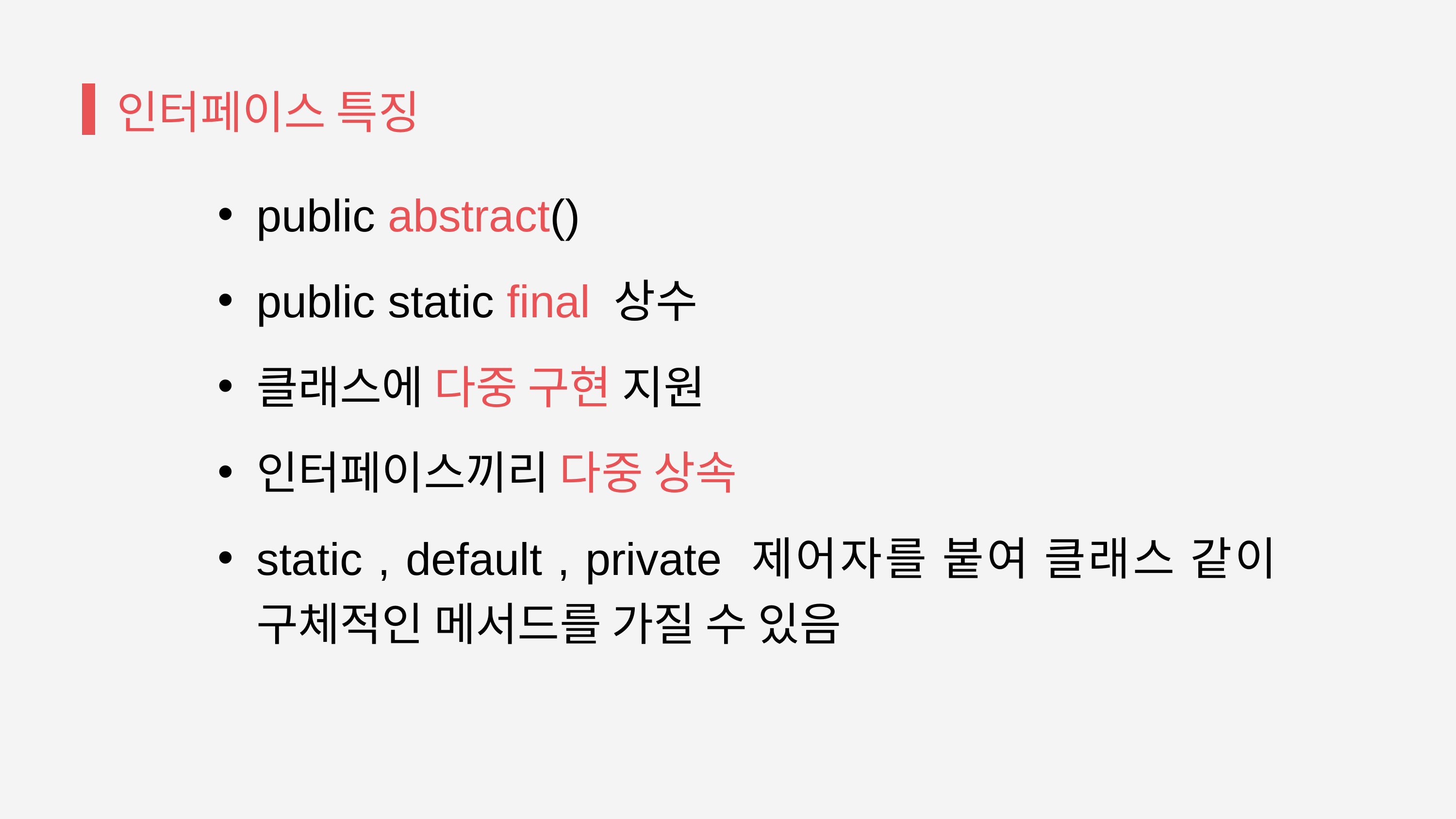

인터페이스 특징

public abstract()
public static final 상수
클래스에 다중 구현 지원
인터페이스끼리 다중 상속
static , default , private 제어자를 붙여 클래스 같이 구체적인 메서드를 가질 수 있음